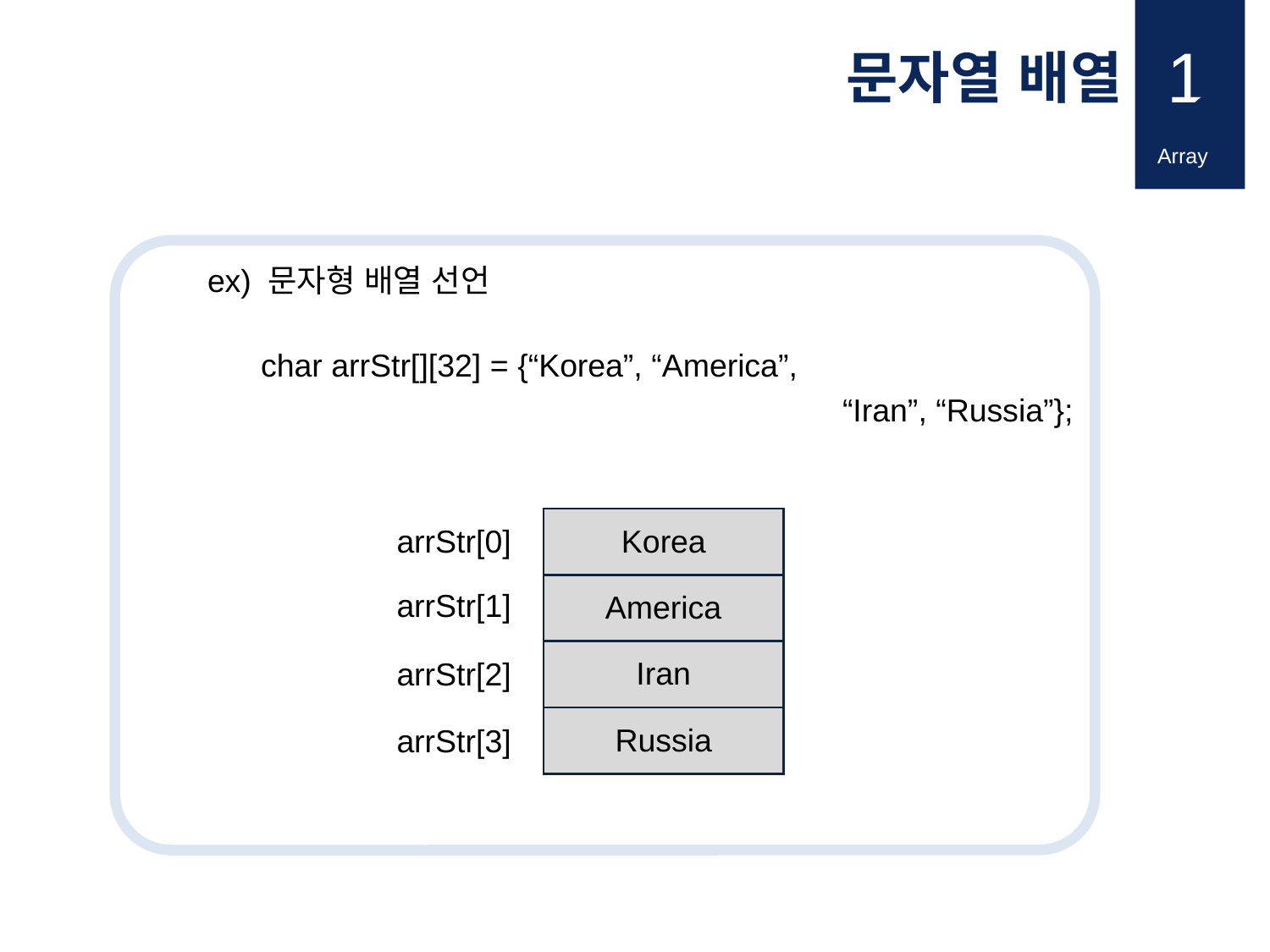

1

문자열 배열
Array

	ex) 문자형 배열 선언
	      char arrStr[][32] = {“Korea”, “America”,
						“Iran”, “Russia”};
| Korea |
| --- |
| America |
| Iran |
| Russia |
arrStr[0]
arrStr[1]
arrStr[2]
arrStr[3]